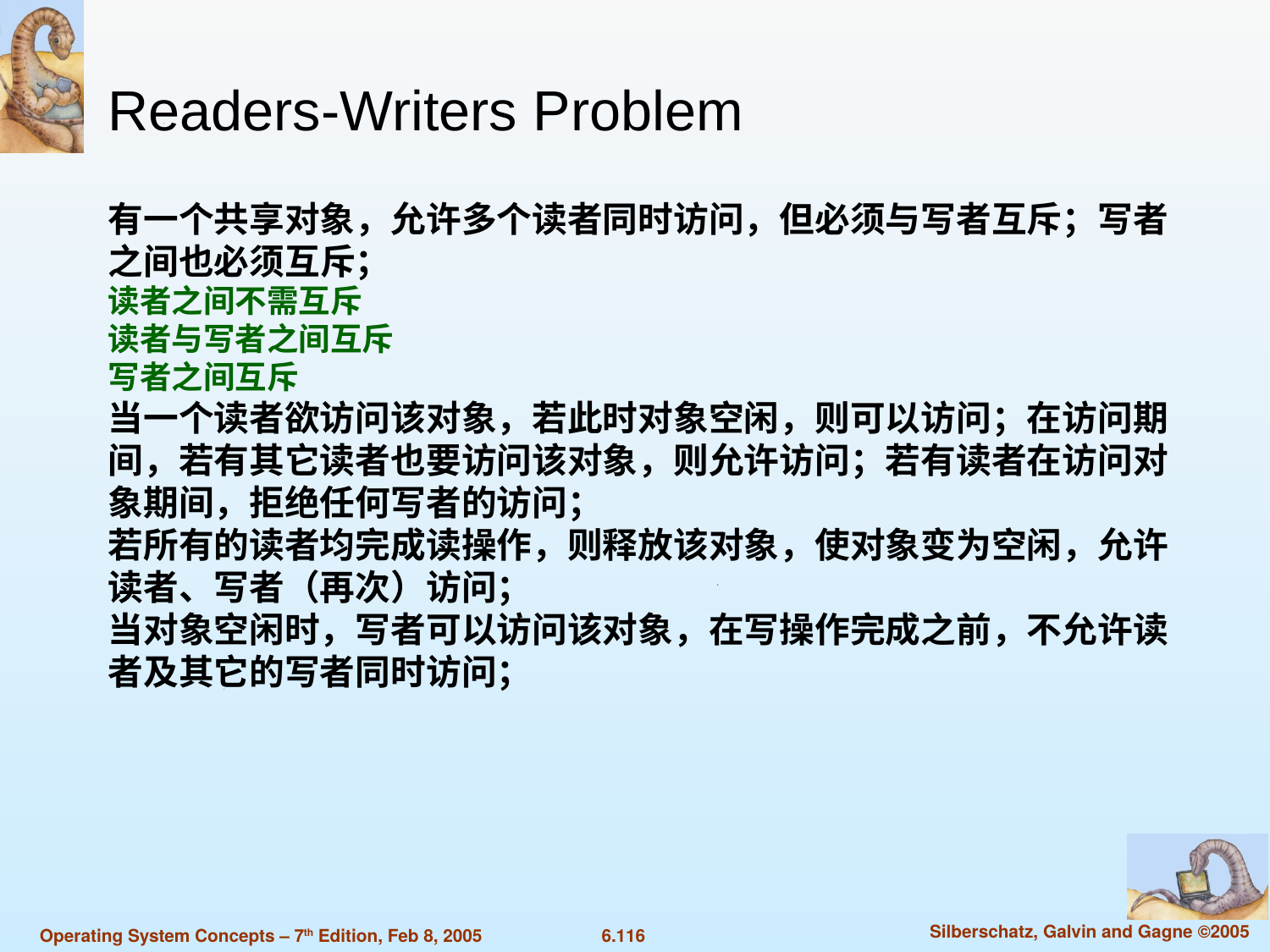

Readers-Writers Problem
有一个共享对象，允许多个读者同时访问，但必须与写者互斥；写者之间也必须互斥；
读者之间不需互斥
读者与写者之间互斥
写者之间互斥
当一个读者欲访问该对象，若此时对象空闲，则可以访问；在访问期间，若有其它读者也要访问该对象，则允许访问；若有读者在访问对象期间，拒绝任何写者的访问；
若所有的读者均完成读操作，则释放该对象，使对象变为空闲，允许读者、写者（再次）访问；
当对象空闲时，写者可以访问该对象，在写操作完成之前，不允许读者及其它的写者同时访问；